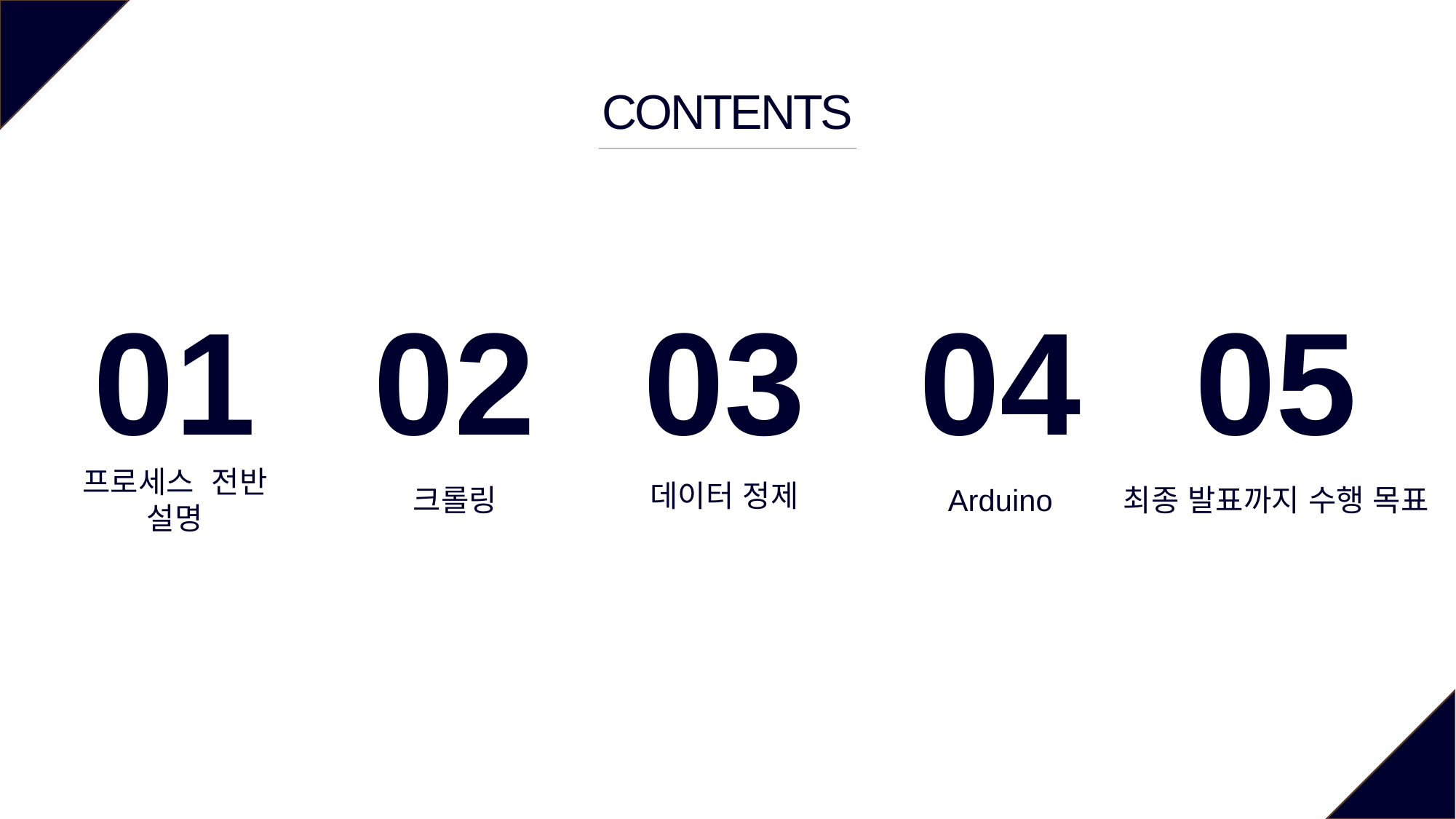

CONTENTS
01
02
03
04
05
데이터 정제
프로세스  전반 설명
크롤링
Arduino
최종 발표까지 수행 목표